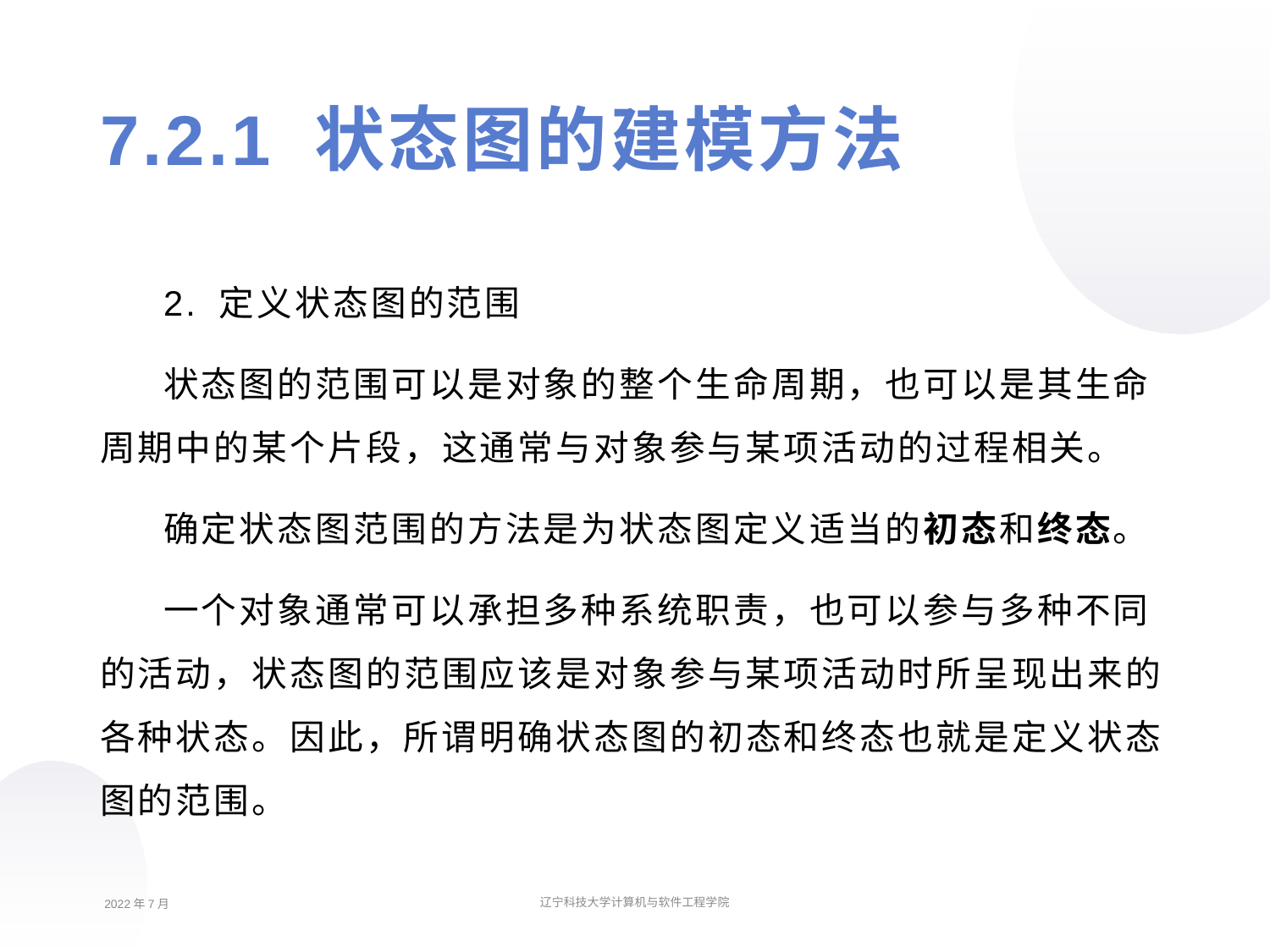

7.2.1 状态图的建模方法
2. 定义状态图的范围
状态图的范围可以是对象的整个生命周期，也可以是其生命周期中的某个片段，这通常与对象参与某项活动的过程相关。
确定状态图范围的方法是为状态图定义适当的初态和终态。
一个对象通常可以承担多种系统职责，也可以参与多种不同的活动，状态图的范围应该是对象参与某项活动时所呈现出来的各种状态。因此，所谓明确状态图的初态和终态也就是定义状态图的范围。

2022年7月
辽宁科技大学计算机与软件工程学院
31